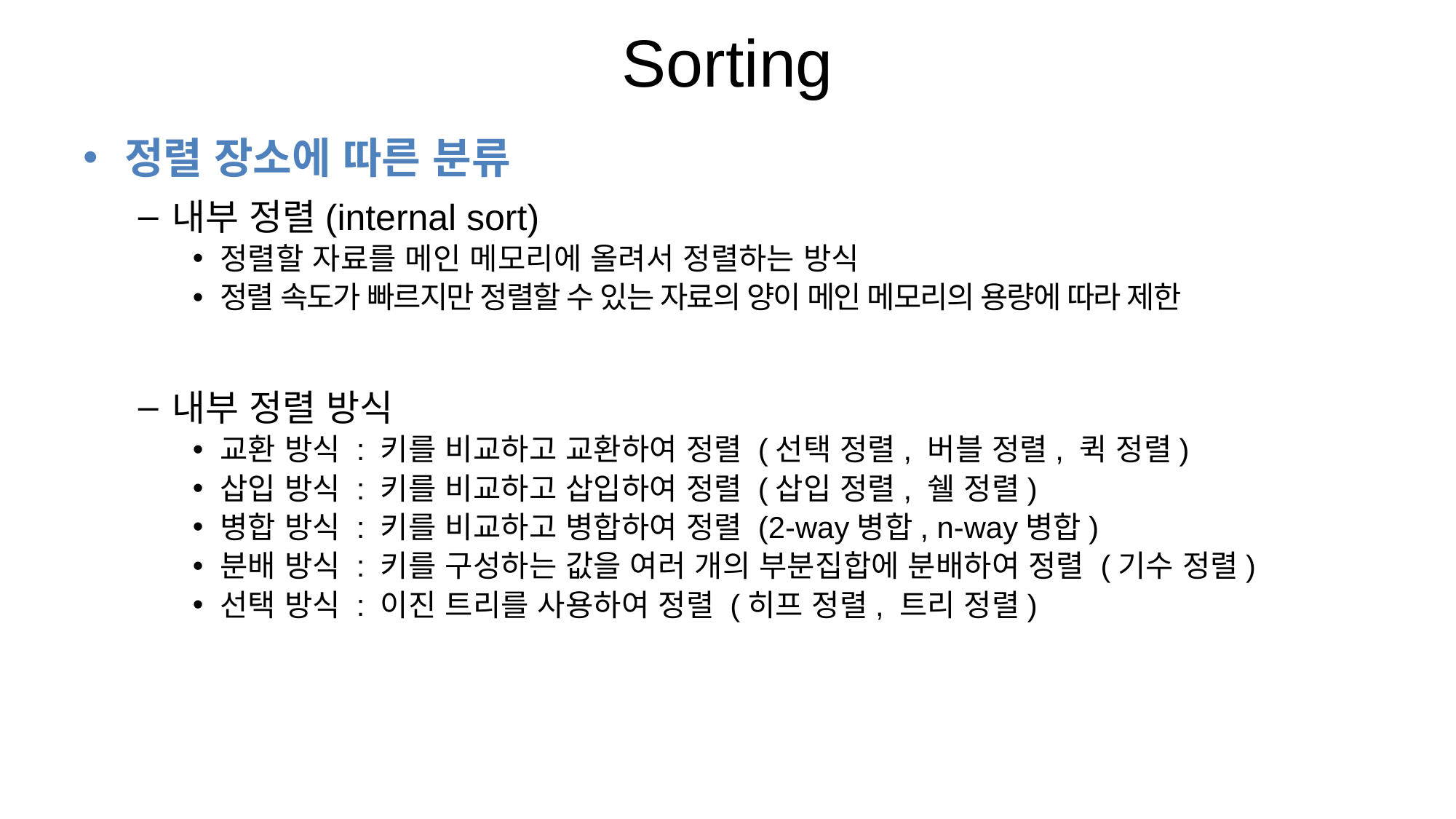

# Sorting
정렬 장소에 따른 분류
내부 정렬(internal sort)
정렬할 자료를 메인 메모리에 올려서 정렬하는 방식
정렬 속도가 빠르지만 정렬할 수 있는 자료의 양이 메인 메모리의 용량에 따라 제한

내부 정렬 방식
교환 방식 : 키를 비교하고 교환하여 정렬 (선택 정렬, 버블 정렬, 퀵 정렬)
삽입 방식 : 키를 비교하고 삽입하여 정렬 (삽입 정렬, 쉘 정렬)
병합 방식 : 키를 비교하고 병합하여 정렬 (2-way병합, n-way병합)
분배 방식 : 키를 구성하는 값을 여러 개의 부분집합에 분배하여 정렬 (기수 정렬)
선택 방식 : 이진 트리를 사용하여 정렬 (히프 정렬, 트리 정렬)